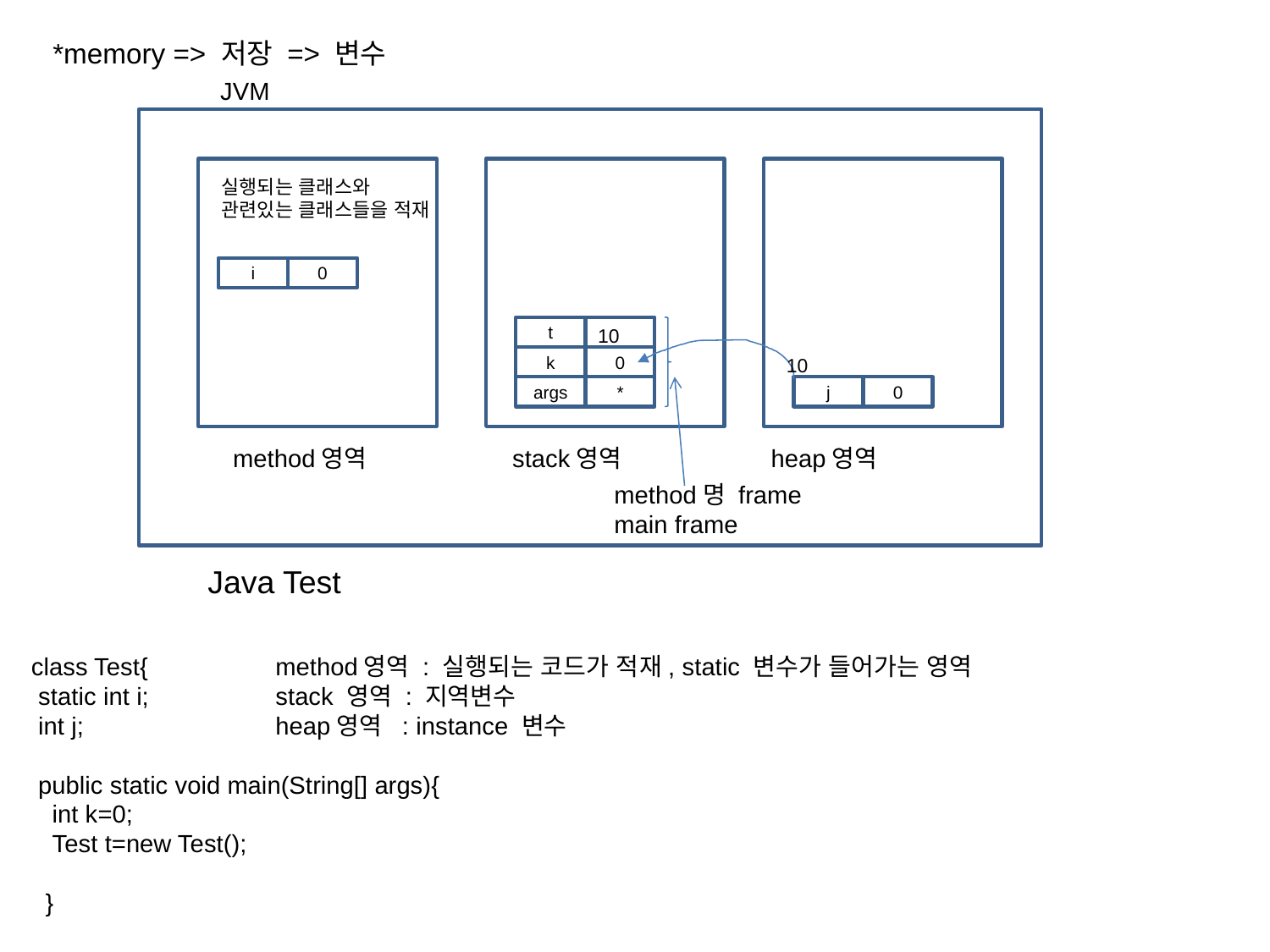

*memory => 저장 => 변수
JVM

실행되는 클래스와
관련있는 클래스들을 적재
i
0
t

10

k
0
10
args
*
j
0
method영역
stack영역
heap영역
method명 frame
main frame
Java Test
class Test{
 static int i;
 int j;

 public static void main(String[] args){
   int k=0;
   Test t=new Test();

  }

}
method영역 : 실행되는 코드가 적재, static 변수가 들어가는 영역
stack 영역 : 지역변수
heap영역  : instance 변수